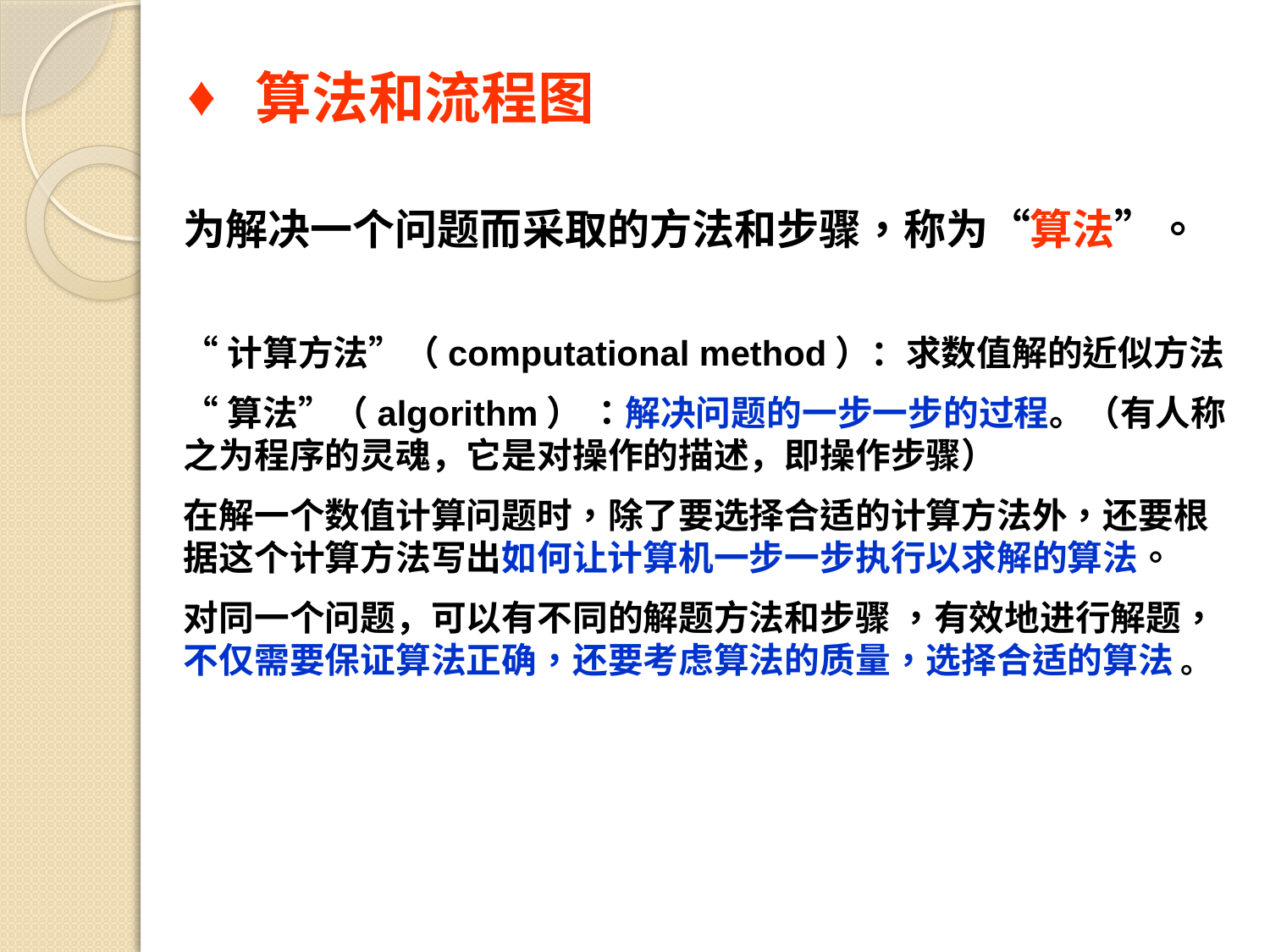

算法和流程图
为解决一个问题而采取的方法和步骤，称为“算法”。

“计算方法”（computational method）：求数值解的近似方法
“算法”（algorithm） ：解决问题的一步一步的过程。（有人称之为程序的灵魂，它是对操作的描述，即操作步骤）
在解一个数值计算问题时，除了要选择合适的计算方法外，还要根据这个计算方法写出如何让计算机一步一步执行以求解的算法。
对同一个问题，可以有不同的解题方法和步骤 ，有效地进行解题，不仅需要保证算法正确，还要考虑算法的质量，选择合适的算法 。